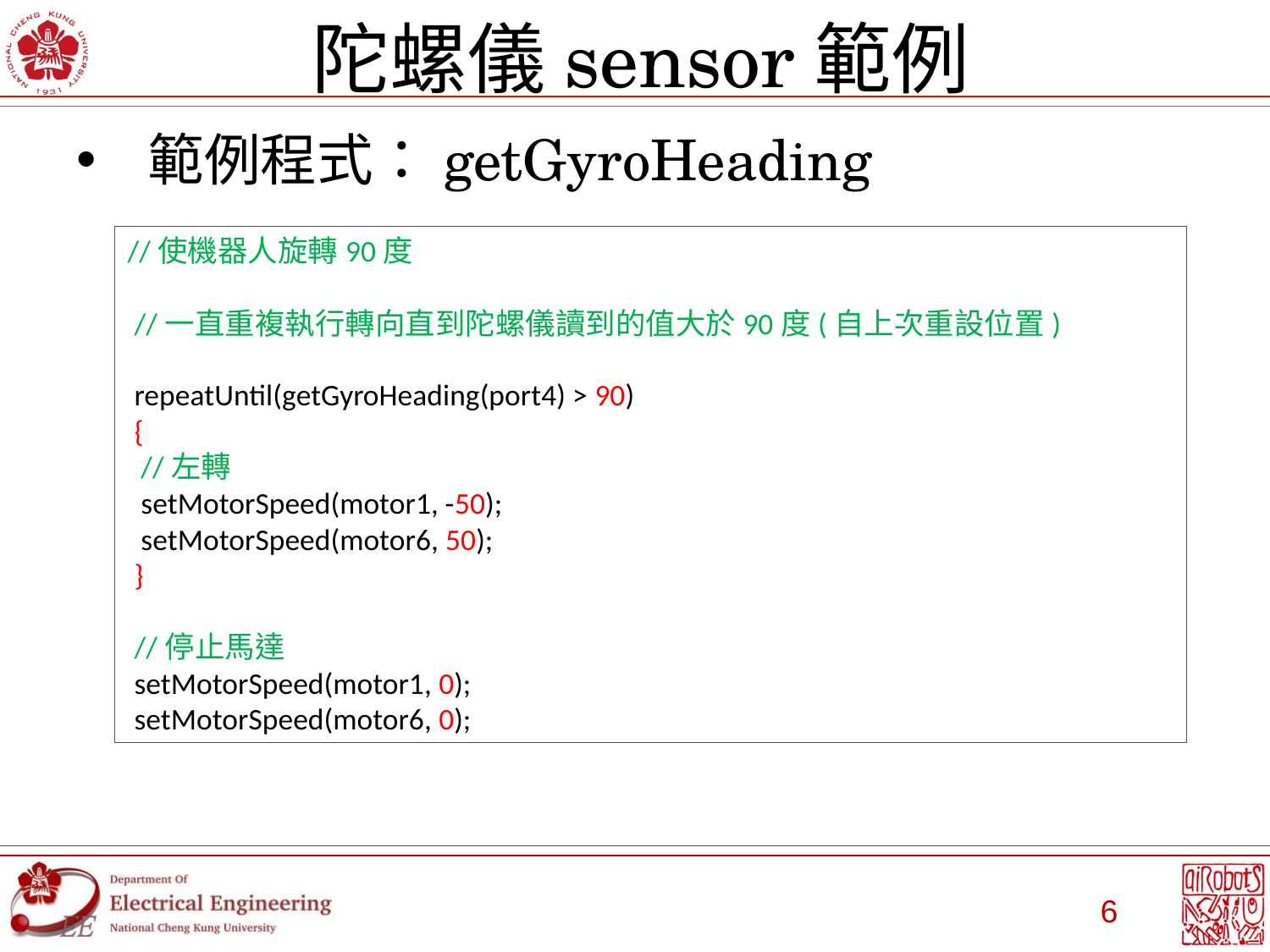

# 陀螺儀sensor範例
範例程式：getGyroHeading
//使機器人旋轉90度

 //一直重複執行轉向直到陀螺儀讀到的值大於90度(自上次重設位置)

 repeatUntil(getGyroHeading(port4) > 90)
 {
  //左轉
  setMotorSpeed(motor1, -50);
  setMotorSpeed(motor6, 50);
 }

 //停止馬達
 setMotorSpeed(motor1, 0);
 setMotorSpeed(motor6, 0);